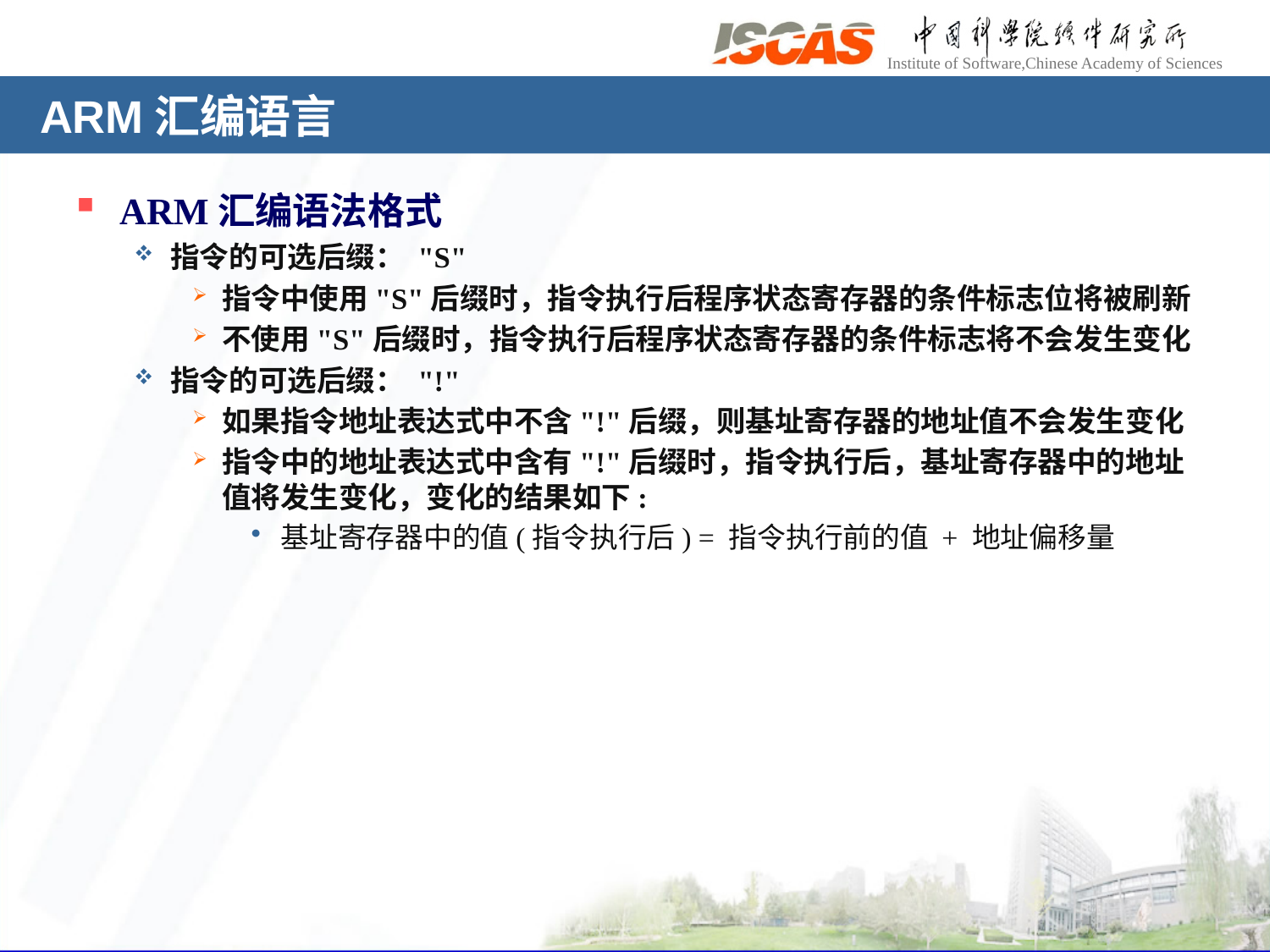

# ARM汇编语言
ARM汇编语法格式
指令的可选后缀： "S"
指令中使用"S"后缀时，指令执行后程序状态寄存器的条件标志位将被刷新
不使用"S"后缀时，指令执行后程序状态寄存器的条件标志将不会发生变化
指令的可选后缀： "!"
如果指令地址表达式中不含"!"后缀，则基址寄存器的地址值不会发生变化
指令中的地址表达式中含有"!"后缀时，指令执行后，基址寄存器中的地址值将发生变化，变化的结果如下:
基址寄存器中的值(指令执行后) = 指令执行前的值 + 地址偏移量